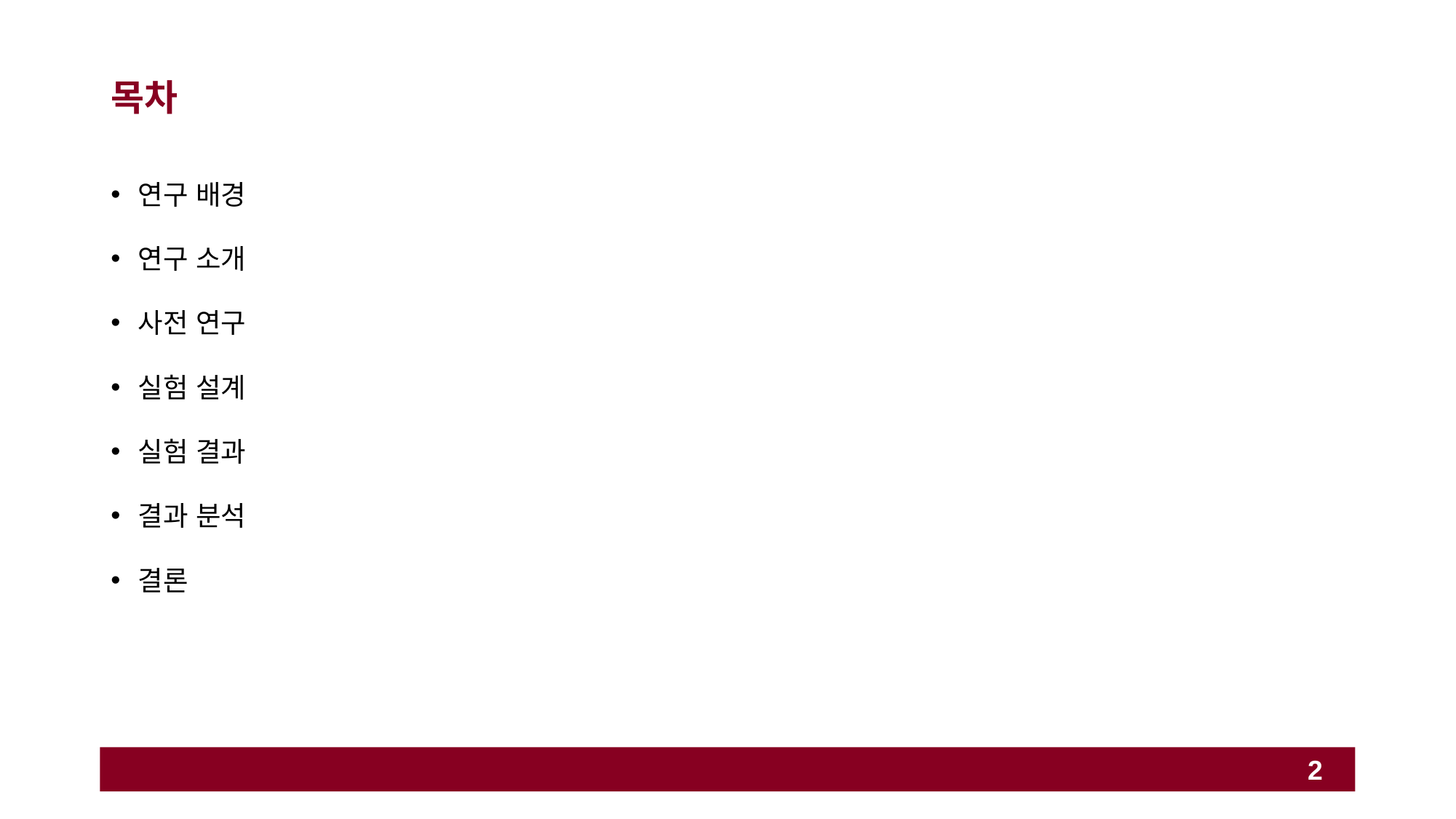

# 목차

연구 배경
연구 소개
사전 연구
실험 설계
실험 결과
결과 분석
결론